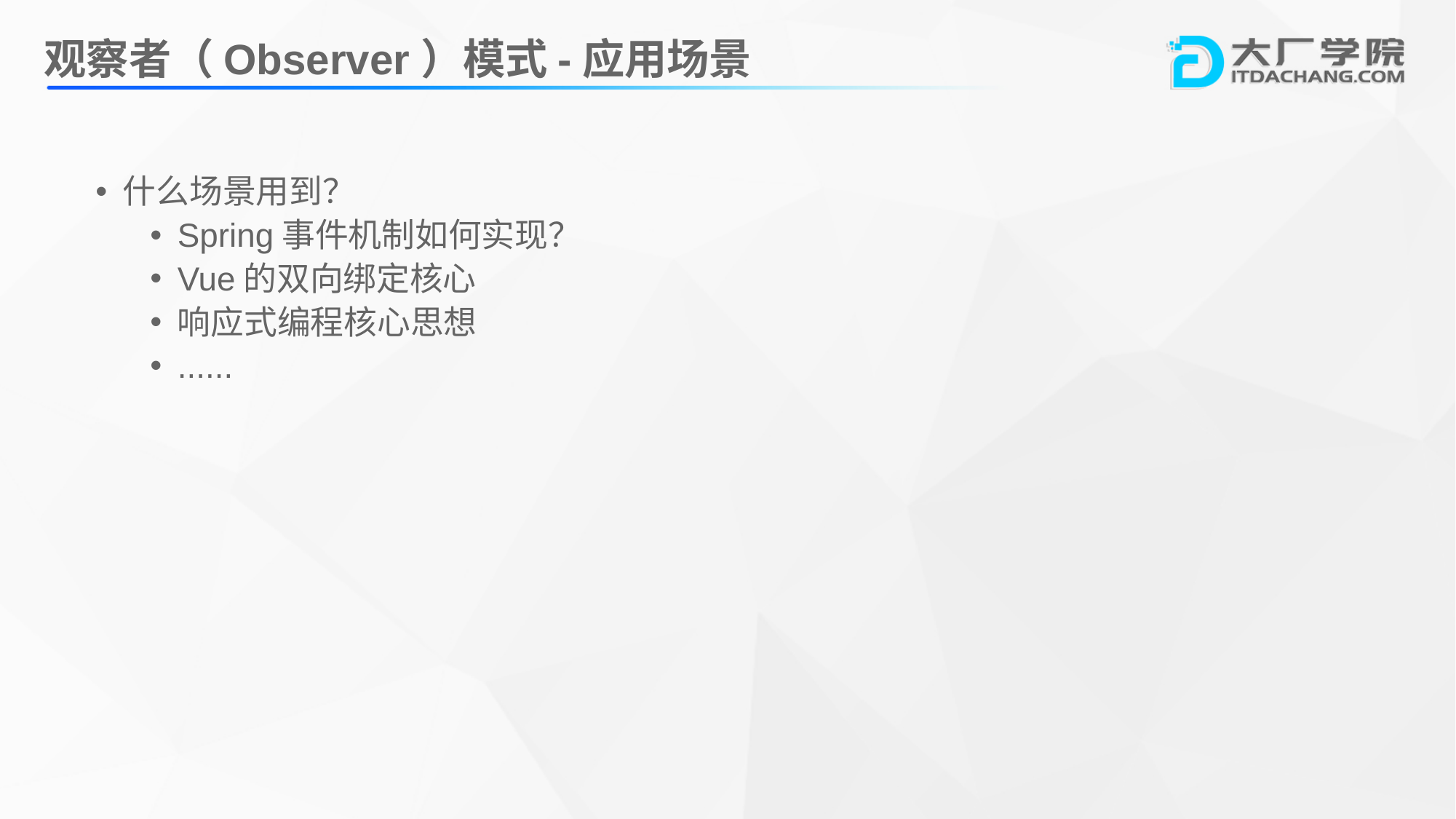

# 观察者（Observer）模式-应用场景
什么场景用到？
Spring事件机制如何实现？
Vue的双向绑定核心
响应式编程核心思想
......